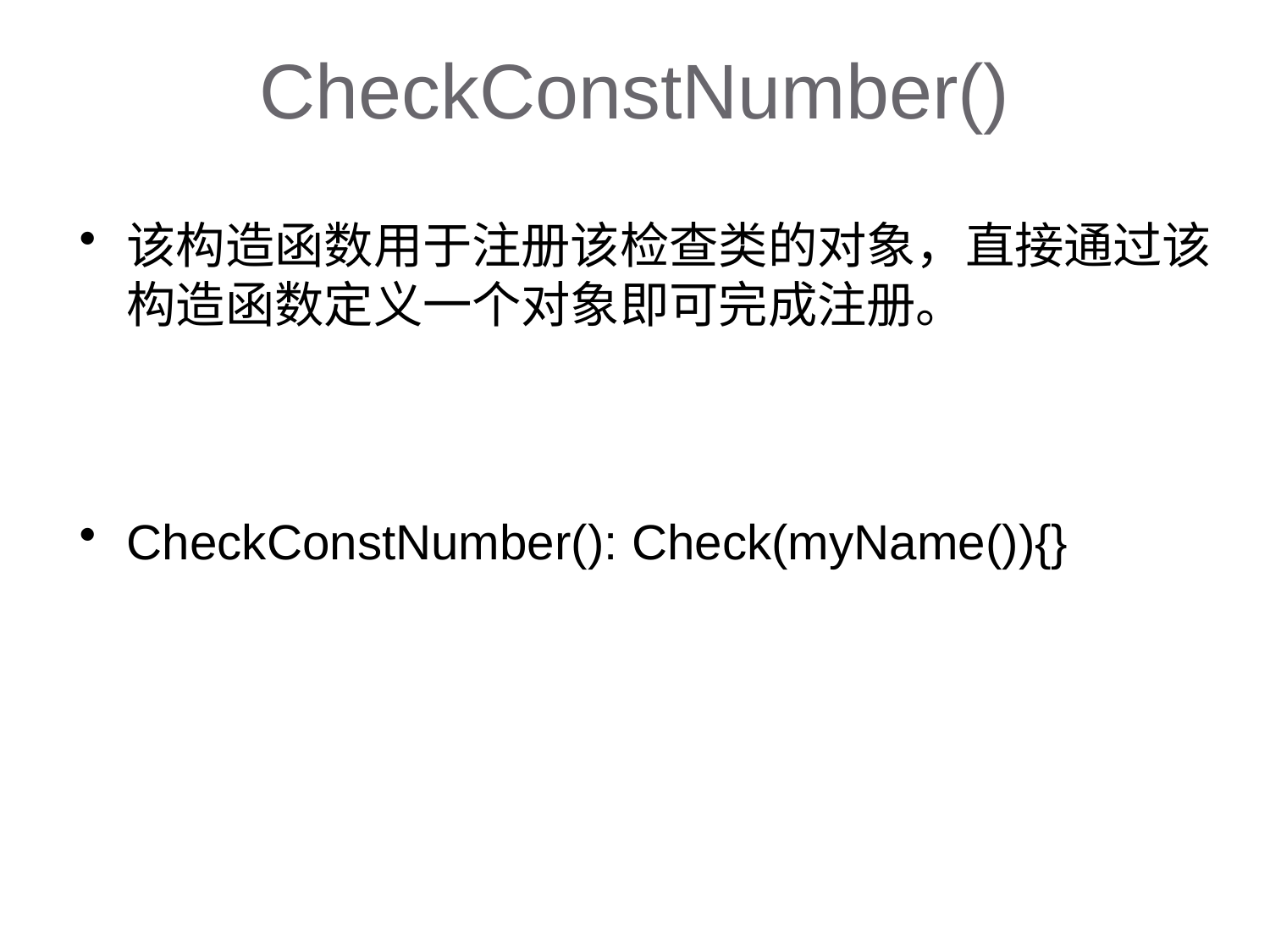

# CheckConstNumber()
该构造函数用于注册该检查类的对象，直接通过该构造函数定义一个对象即可完成注册。

CheckConstNumber(): Check(myName()){}